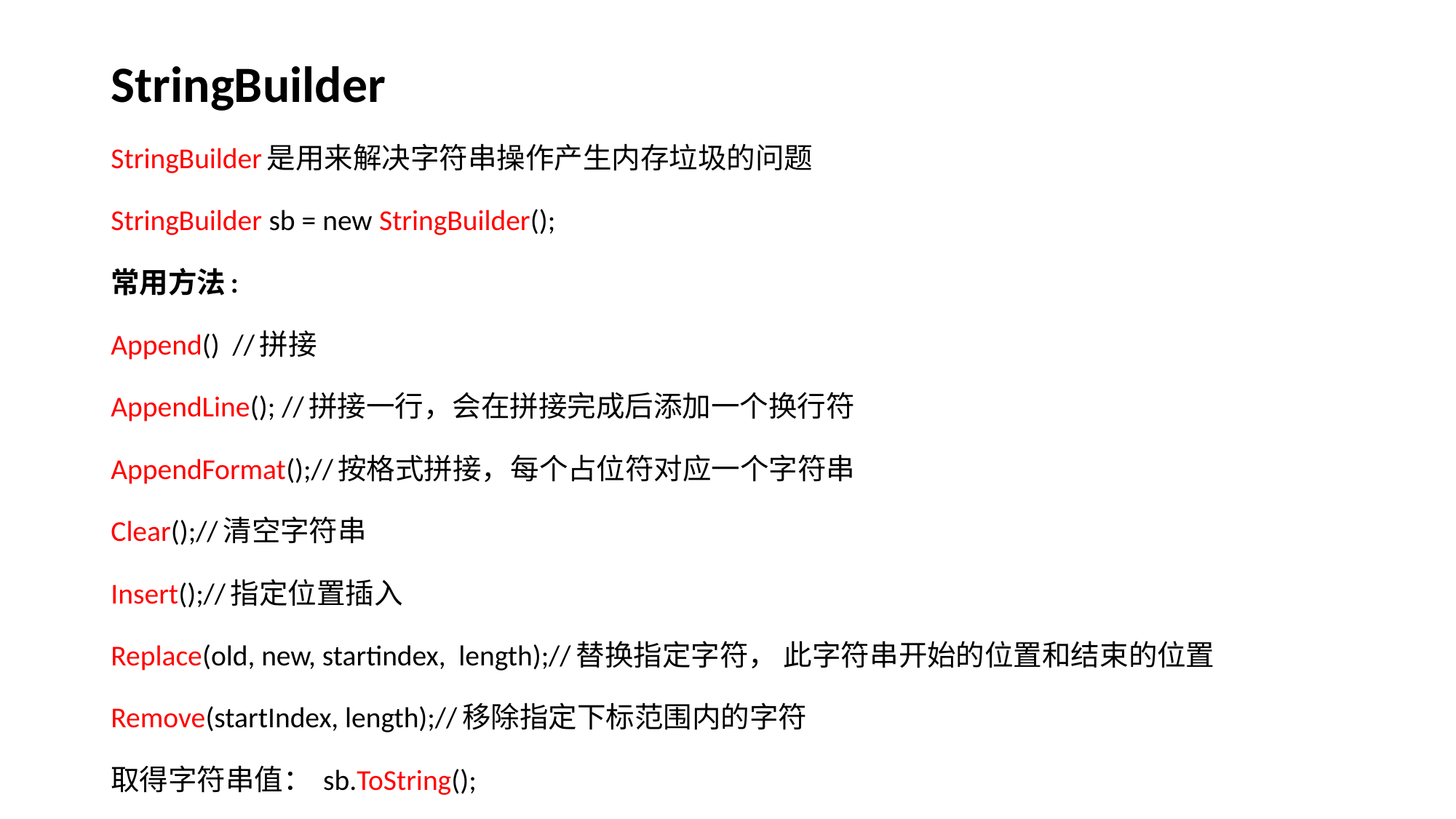

StringBuilder
StringBuilder是用来解决字符串操作产生内存垃圾的问题
StringBuilder sb = new StringBuilder();
常用方法:
Append()  //拼接
AppendLine(); //拼接一行，会在拼接完成后添加一个换行符
AppendFormat();//按格式拼接，每个占位符对应一个字符串
Clear();//清空字符串
Insert();//指定位置插入
Replace(old, new, startindex,  length);//替换指定字符， 此字符串开始的位置和结束的位置
Remove(startIndex, length);//移除指定下标范围内的字符
取得字符串值： sb.ToString();